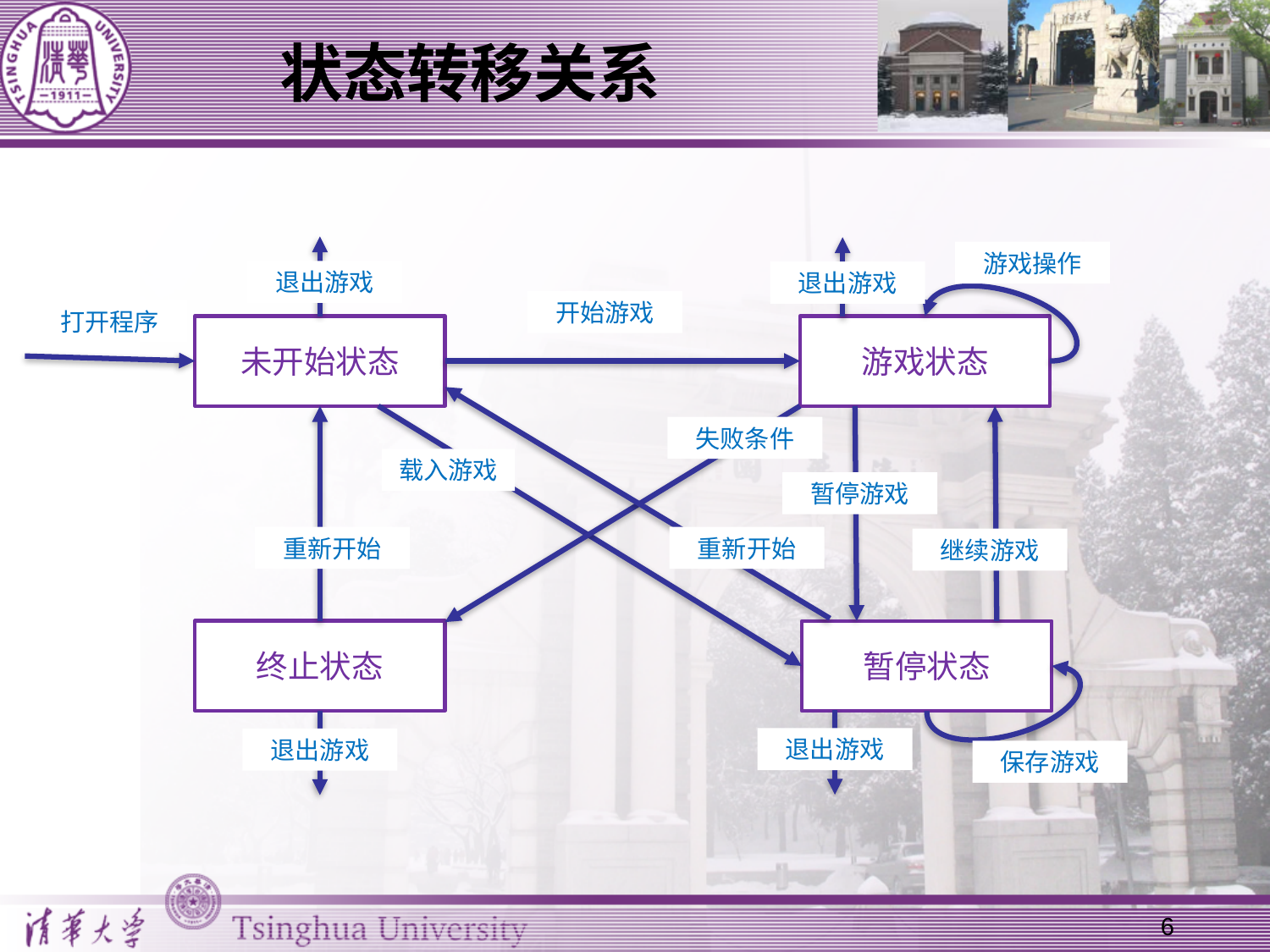

# 状态转移关系
游戏操作
退出游戏
退出游戏
开始游戏
打开程序
未开始状态
游戏状态
失败条件
载入游戏
暂停游戏
重新开始
重新开始
继续游戏
终止状态
暂停状态
退出游戏
退出游戏
保存游戏
6